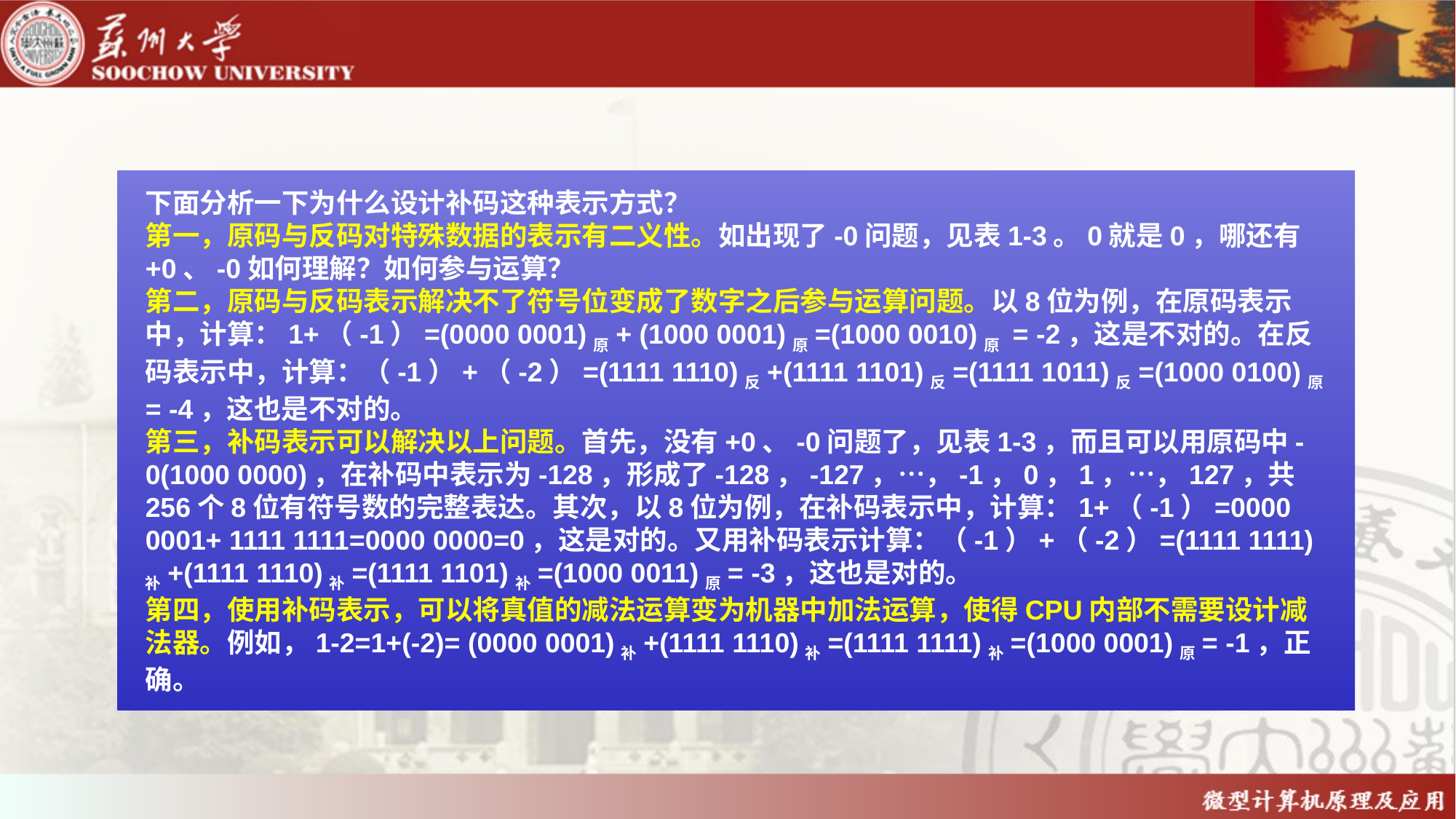

下面分析一下为什么设计补码这种表示方式？
第一，原码与反码对特殊数据的表示有二义性。如出现了-0问题，见表1-3。0就是0，哪还有+0、-0如何理解？如何参与运算？
第二，原码与反码表示解决不了符号位变成了数字之后参与运算问题。以8位为例，在原码表示中，计算：1+（-1）=(0000 0001)原+ (1000 0001)原=(1000 0010)原 = -2，这是不对的。在反码表示中，计算：（-1）+（-2）=(1111 1110)反+(1111 1101)反=(1111 1011)反=(1000 0100)原 = -4，这也是不对的。
第三，补码表示可以解决以上问题。首先，没有+0、-0问题了，见表1-3，而且可以用原码中-0(1000 0000)，在补码中表示为-128，形成了-128，-127，…，-1，0，1，…，127，共256个8位有符号数的完整表达。其次，以8位为例，在补码表示中，计算：1+（-1）=0000 0001+ 1111 1111=0000 0000=0，这是对的。又用补码表示计算：（-1）+（-2）=(1111 1111)补+(1111 1110)补=(1111 1101)补=(1000 0011)原= -3，这也是对的。
第四，使用补码表示，可以将真值的减法运算变为机器中加法运算，使得CPU内部不需要设计减法器。例如，1-2=1+(-2)= (0000 0001)补+(1111 1110)补=(1111 1111)补=(1000 0001)原= -1，正确。